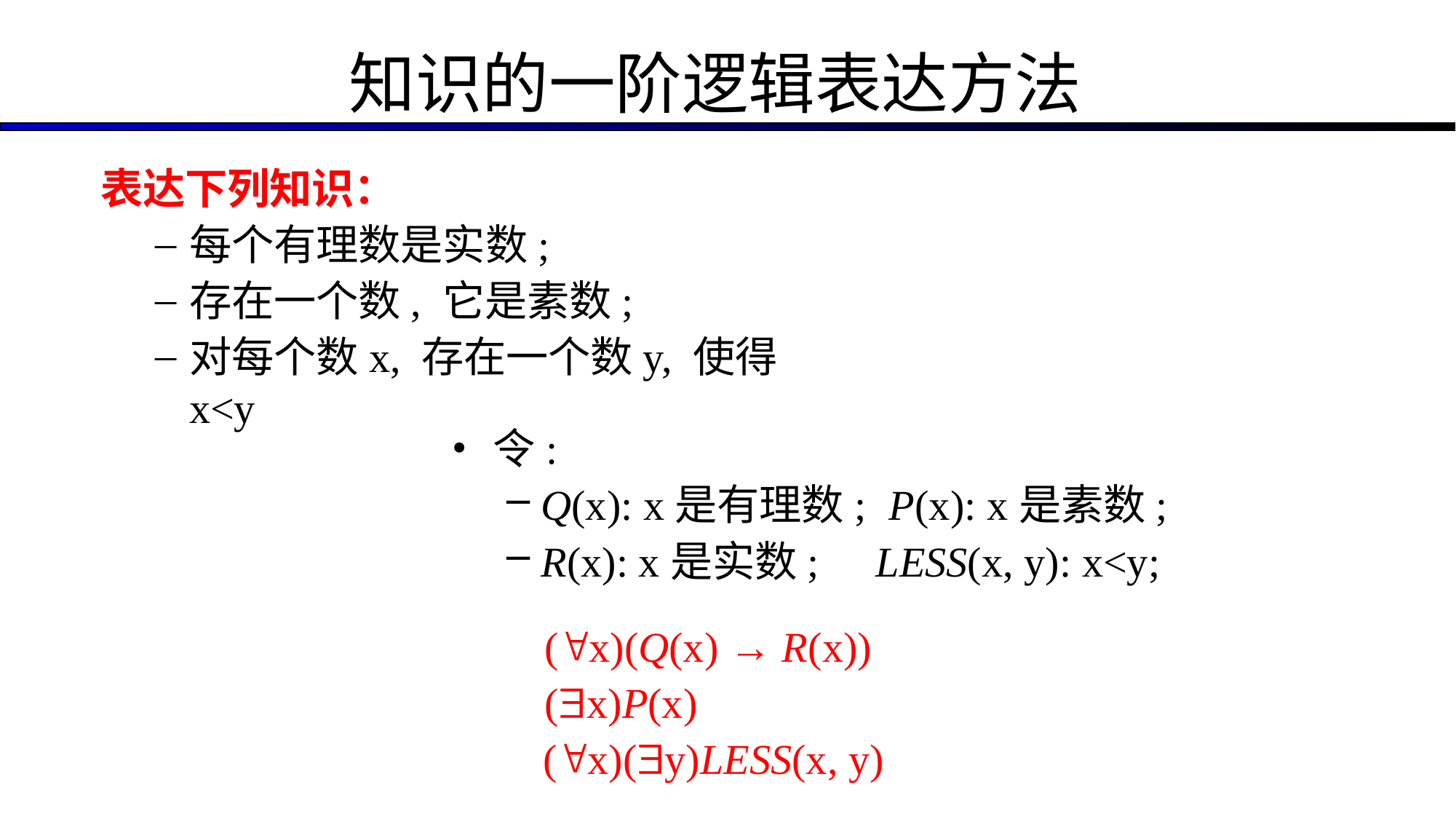

# 知识的一阶逻辑表达方法
表达下列知识：
每个有理数是实数;
存在一个数, 它是素数;
对每个数x, 存在一个数y, 使得x<y
令:
Q(x): x是有理数;
R(x): x是实数;

P(x): x是素数;
LESS(x, y): x<y;
(∀x)(Q(x) → R(x))
(∃x)P(x)
(∀x)(∃y)LESS(x, y)
28